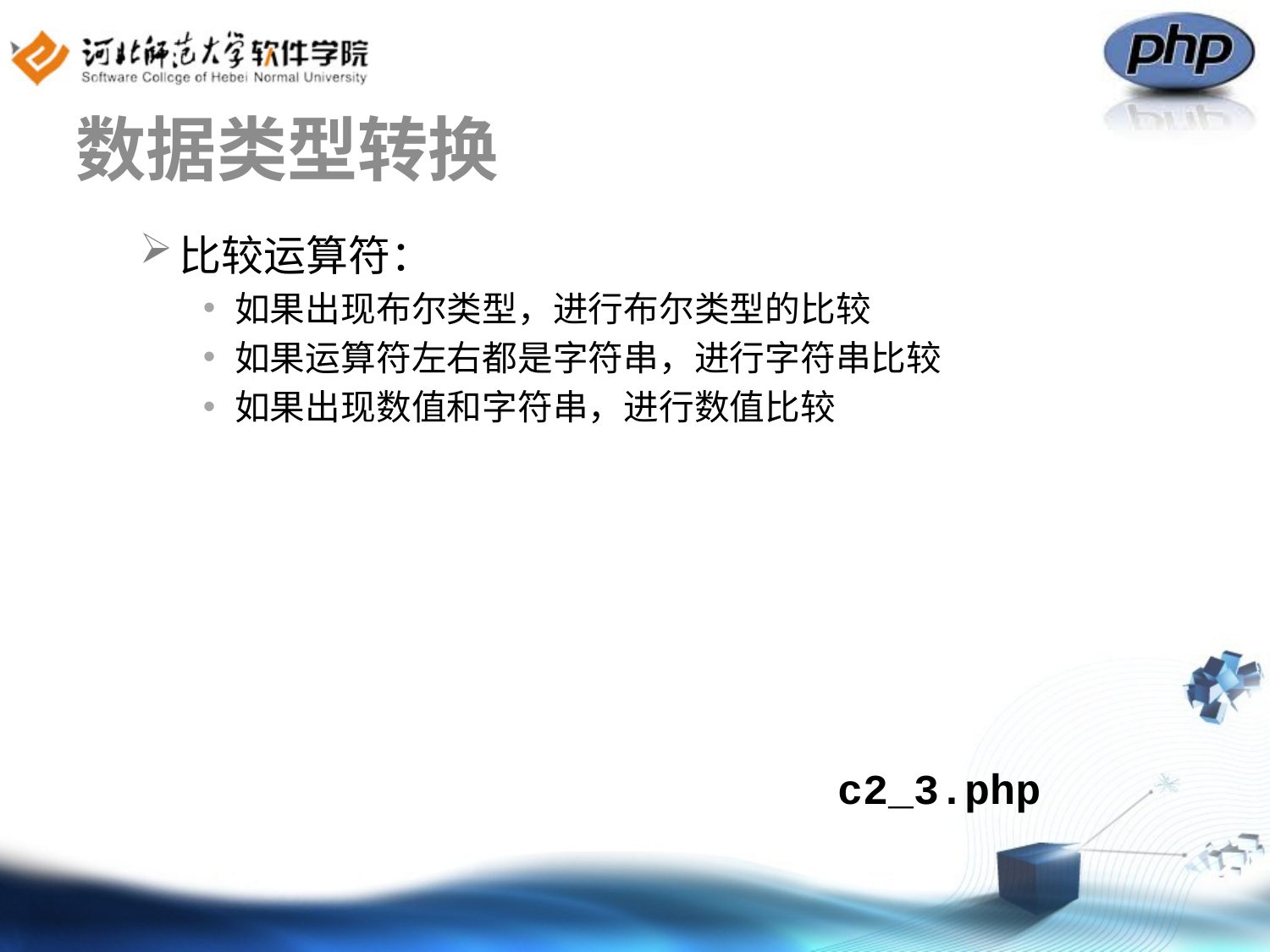

# 数据类型转换
比较运算符：
如果出现布尔类型，进行布尔类型的比较
如果运算符左右都是字符串，进行字符串比较
如果出现数值和字符串，进行数值比较

c2_3.php